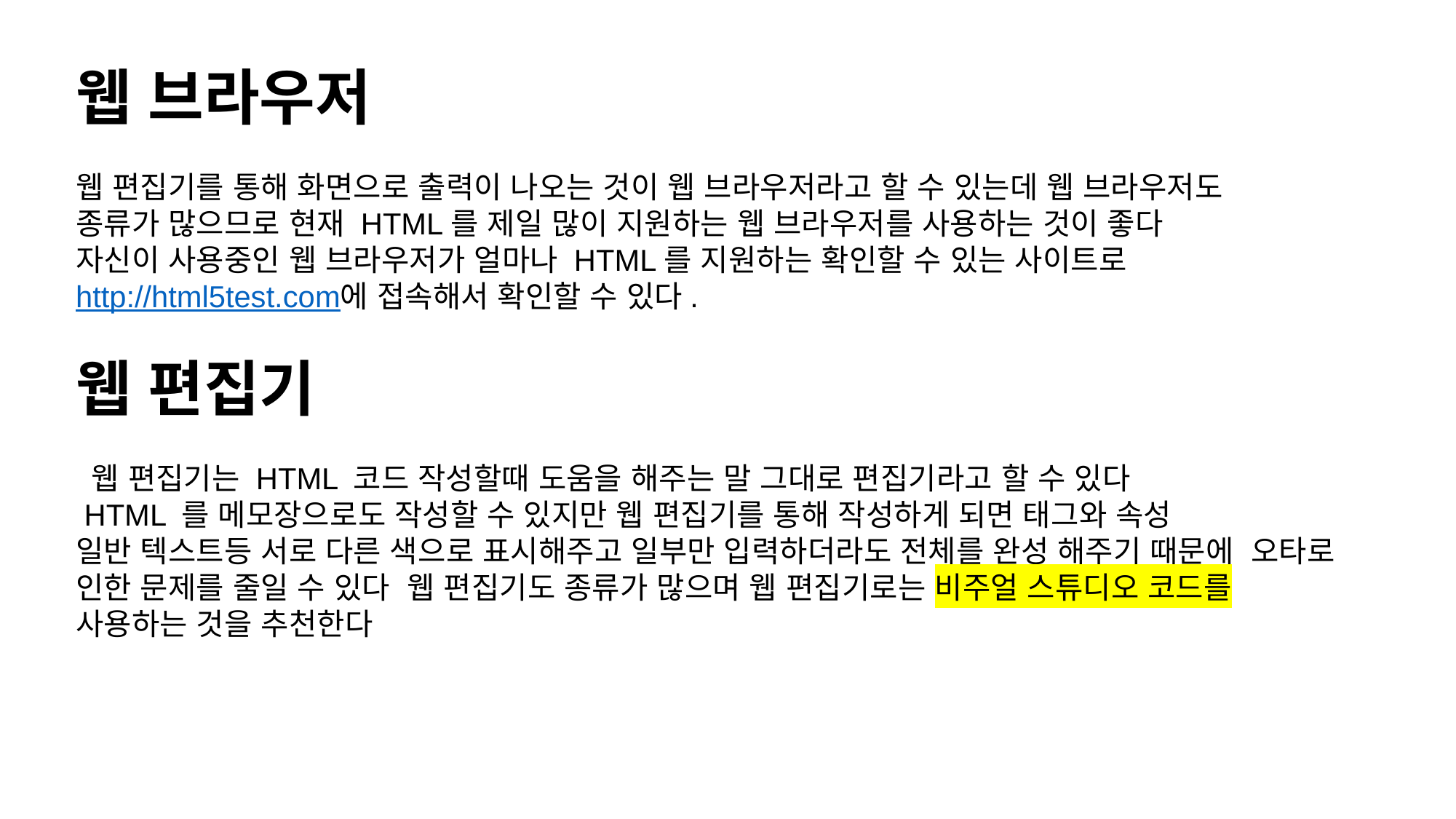

웹 브라우저

웹 편집기를 통해 화면으로 출력이 나오는 것이 웹 브라우저라고 할 수 있는데 웹 브라우저도
종류가 많으므로 현재 HTML를 제일 많이 지원하는 웹 브라우저를 사용하는 것이 좋다
자신이 사용중인 웹 브라우저가 얼마나 HTML를 지원하는 확인할 수 있는 사이트로
http://html5test.com에 접속해서 확인할 수 있다.

웹 편집기

 웹 편집기는 HTML 코드 작성할때 도움을 해주는 말 그대로 편집기라고 할 수 있다
 HTML 를 메모장으로도 작성할 수 있지만 웹 편집기를 통해 작성하게 되면 태그와 속성
일반 텍스트등 서로 다른 색으로 표시해주고 일부만 입력하더라도 전체를 완성 해주기 때문에  오타로 인한 문제를 줄일 수 있다  웹 편집기도 종류가 많으며 웹 편집기로는 비주얼 스튜디오 코드를 사용하는 것을 추천한다